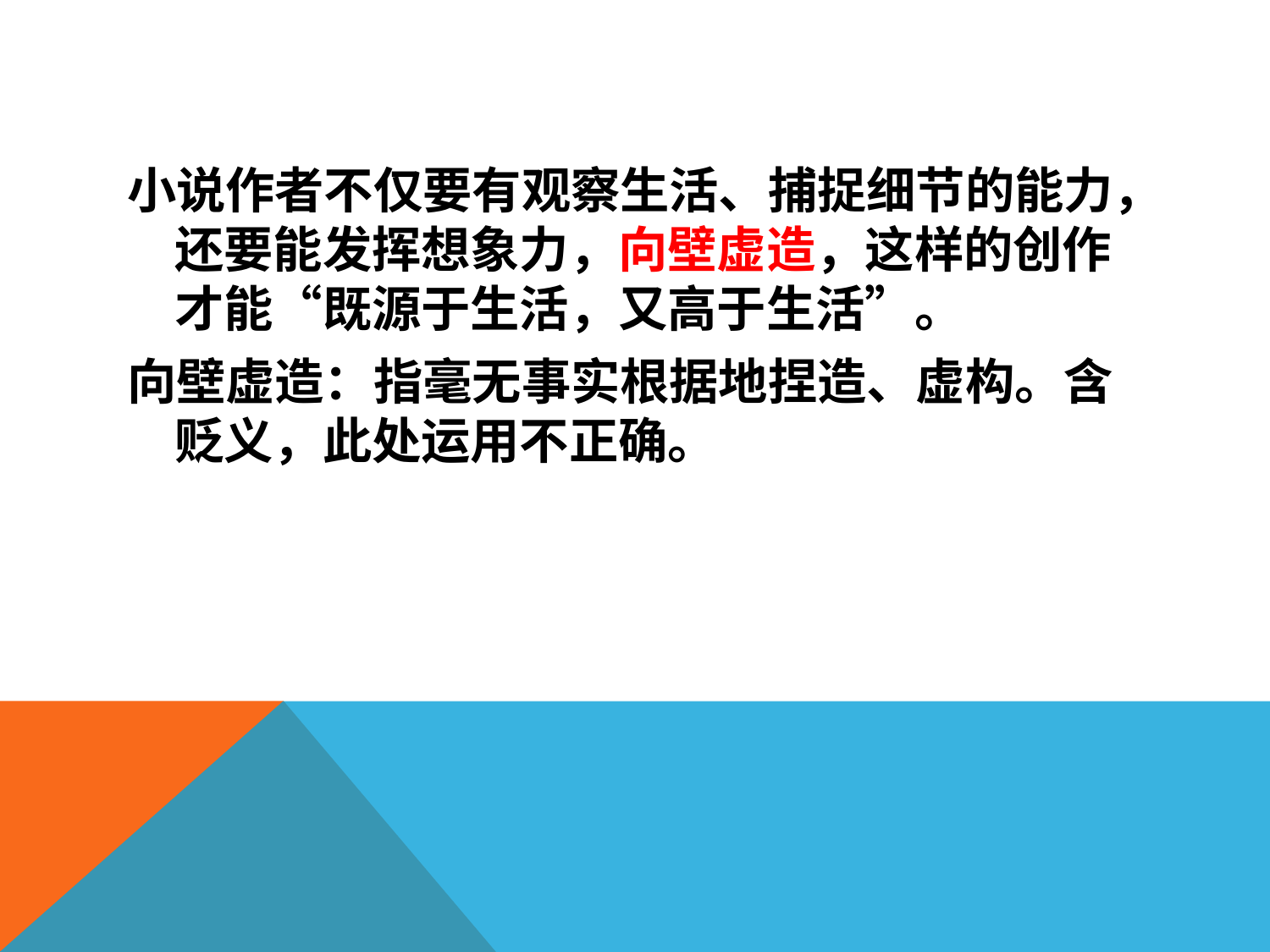

#
小说作者不仅要有观察生活、捕捉细节的能力，还要能发挥想象力，向壁虚造，这样的创作才能“既源于生活，又高于生活”。
向壁虚造：指毫无事实根据地捏造、虚构。含贬义，此处运用不正确。